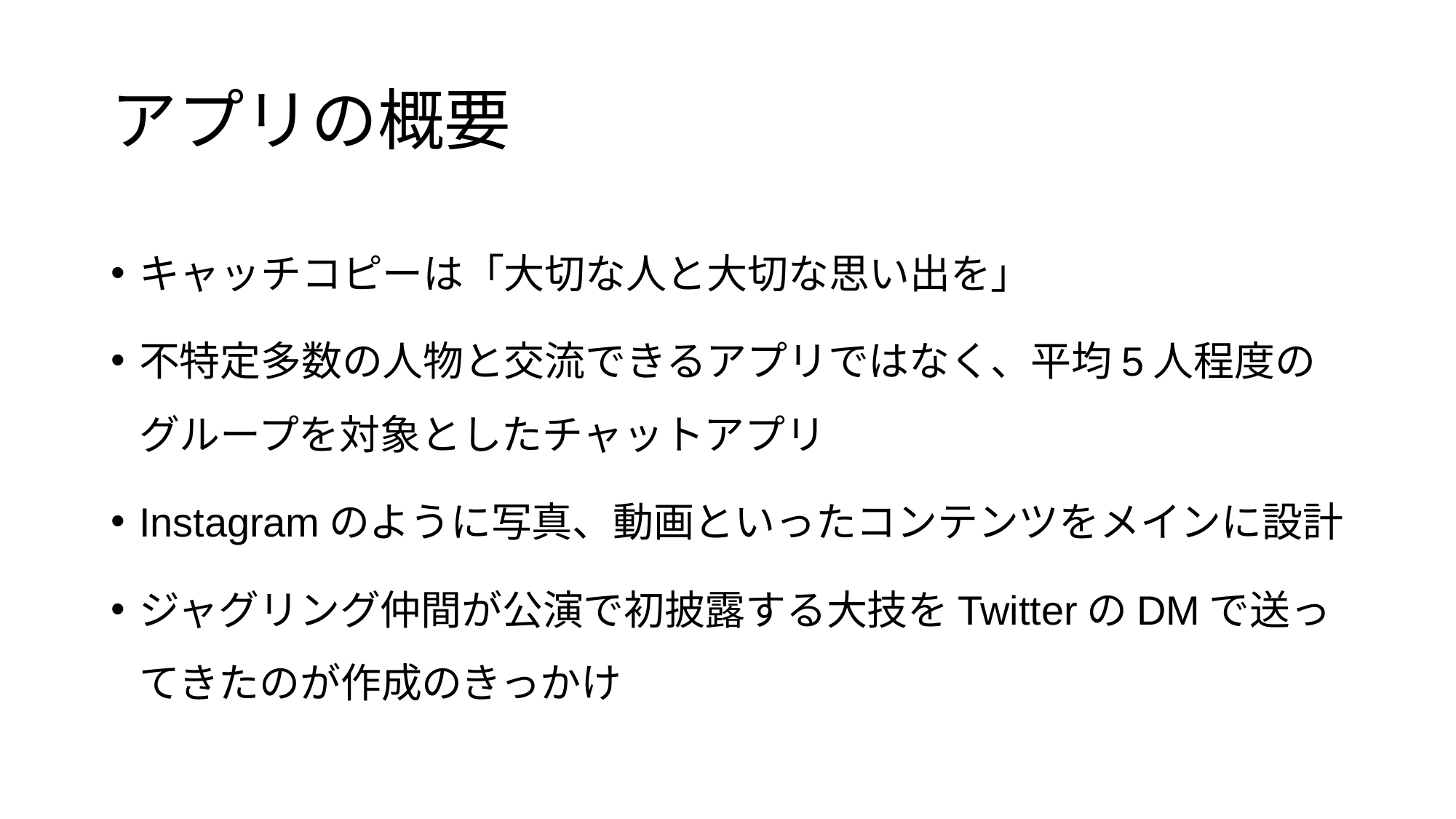

# アプリの概要
キャッチコピーは「大切な人と大切な思い出を」
不特定多数の人物と交流できるアプリではなく、平均5人程度のグループを対象としたチャットアプリ
Instagramのように写真、動画といったコンテンツをメインに設計
ジャグリング仲間が公演で初披露する大技をTwitterのDMで送ってきたのが作成のきっかけ